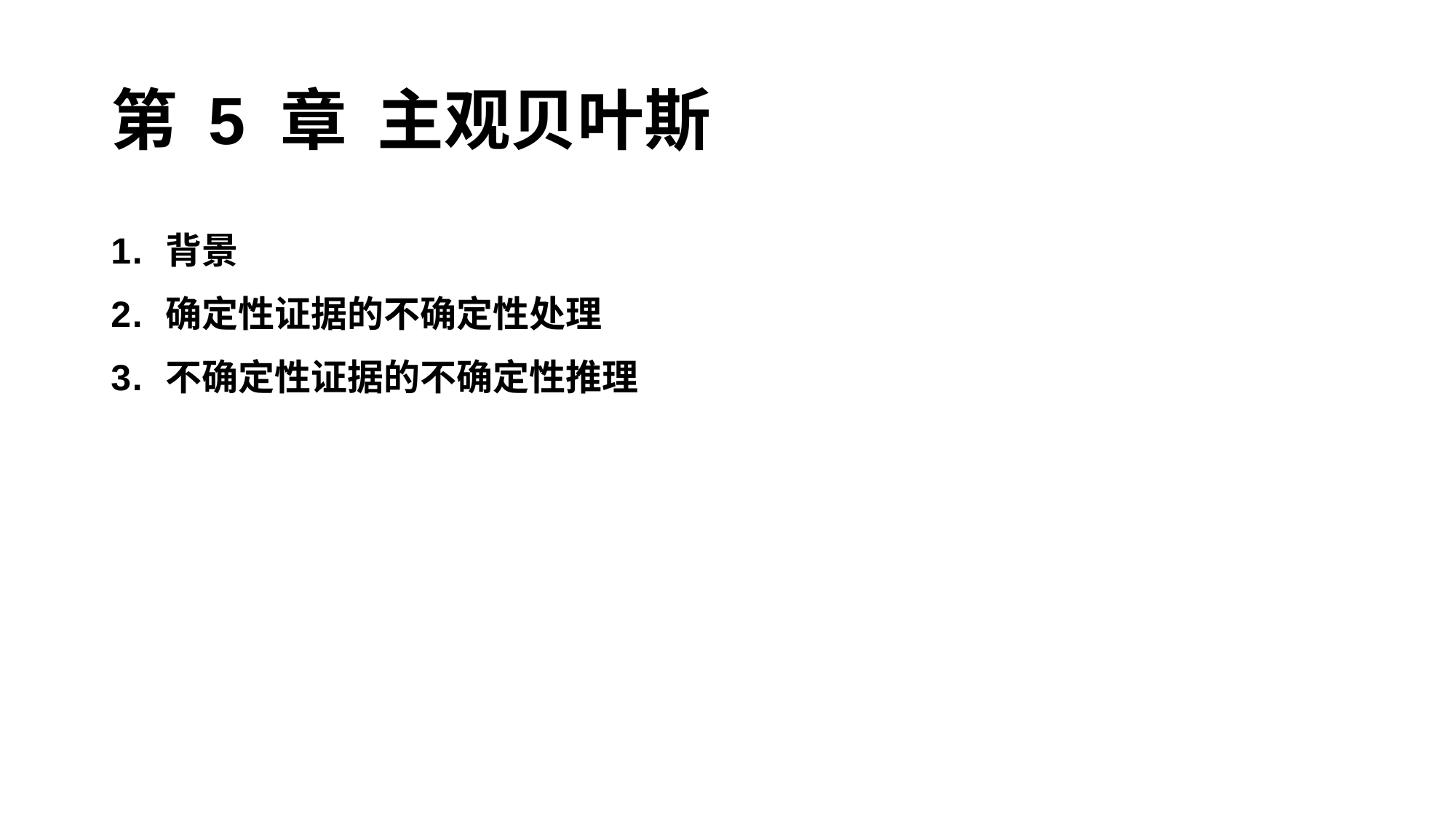

# 第 5 章  主观贝叶斯
背景
确定性证据的不确定性处理
不确定性证据的不确定性推理